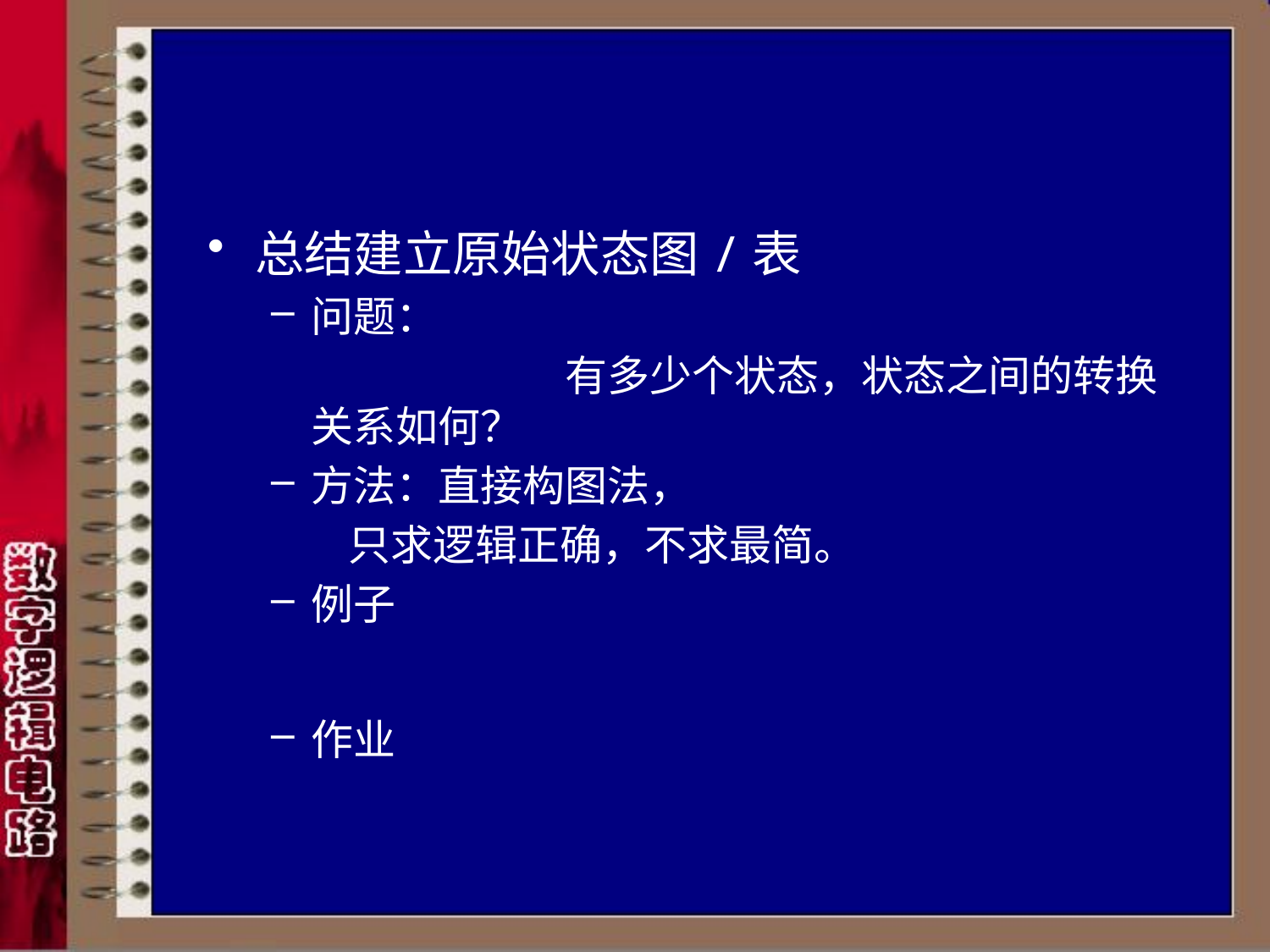

总结建立原始状态图/表
问题：
			有多少个状态，状态之间的转换关系如何？
方法：直接构图法，
       只求逻辑正确，不求最简。
例子

作业